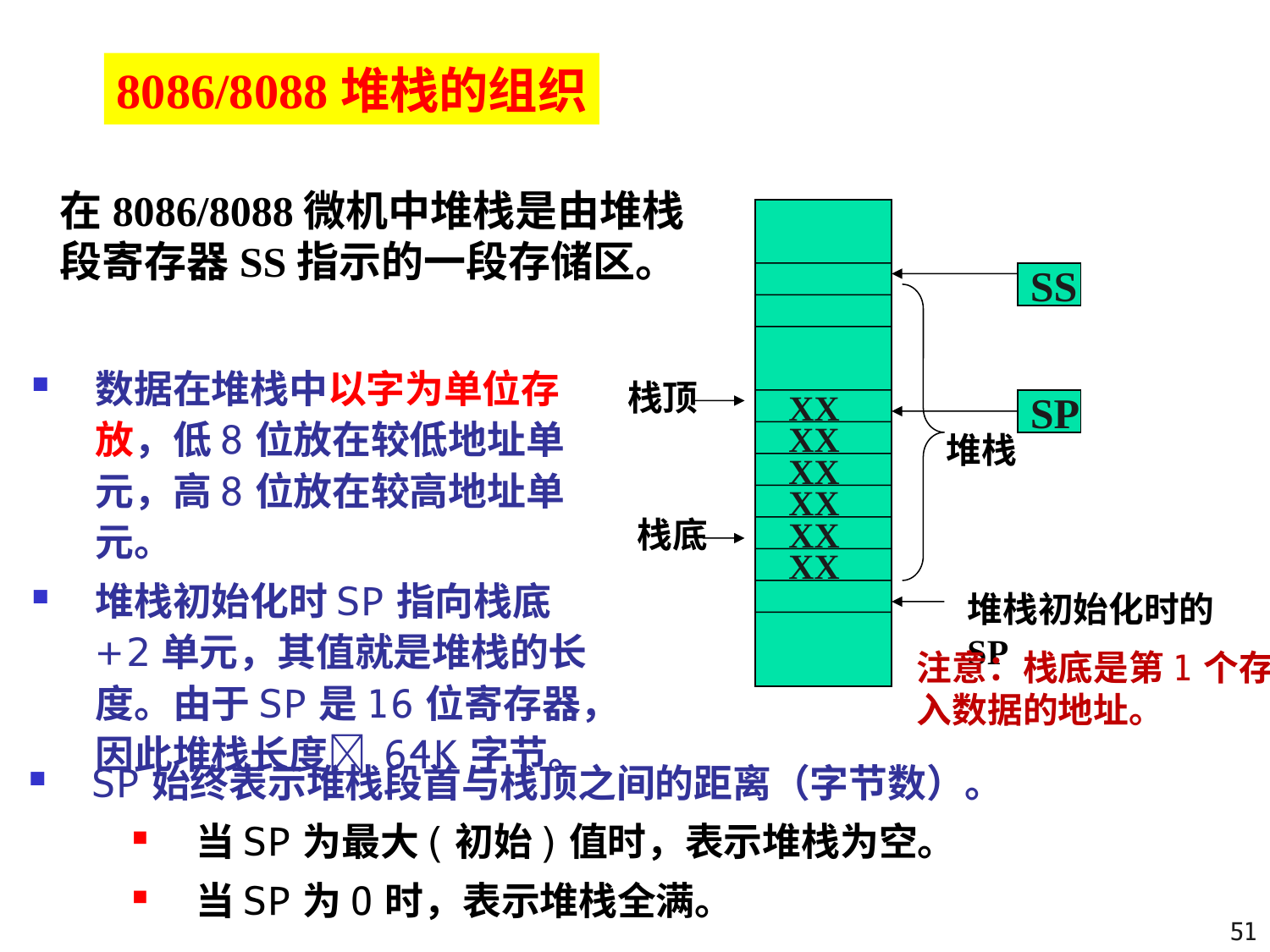

8086/8088堆栈的组织
在8086/8088微机中堆栈是由堆栈段寄存器SS指示的一段存储区。

SS

栈顶
XX

SP

XX

堆栈
XX

XX

栈底
XX

XX

堆栈初始化时的SP

数据在堆栈中以字为单位存放，低8位放在较低地址单元，高8位放在较高地址单元。
堆栈初始化时SP指向栈底+2单元，其值就是堆栈的长度。由于SP是16位寄存器，因此堆栈长度≤ 64K字节。
注意：栈底是第1个存入数据的地址。
SP始终表示堆栈段首与栈顶之间的距离（字节数）。
当SP为最大(初始)值时，表示堆栈为空。
当SP为0时，表示堆栈全满。
51